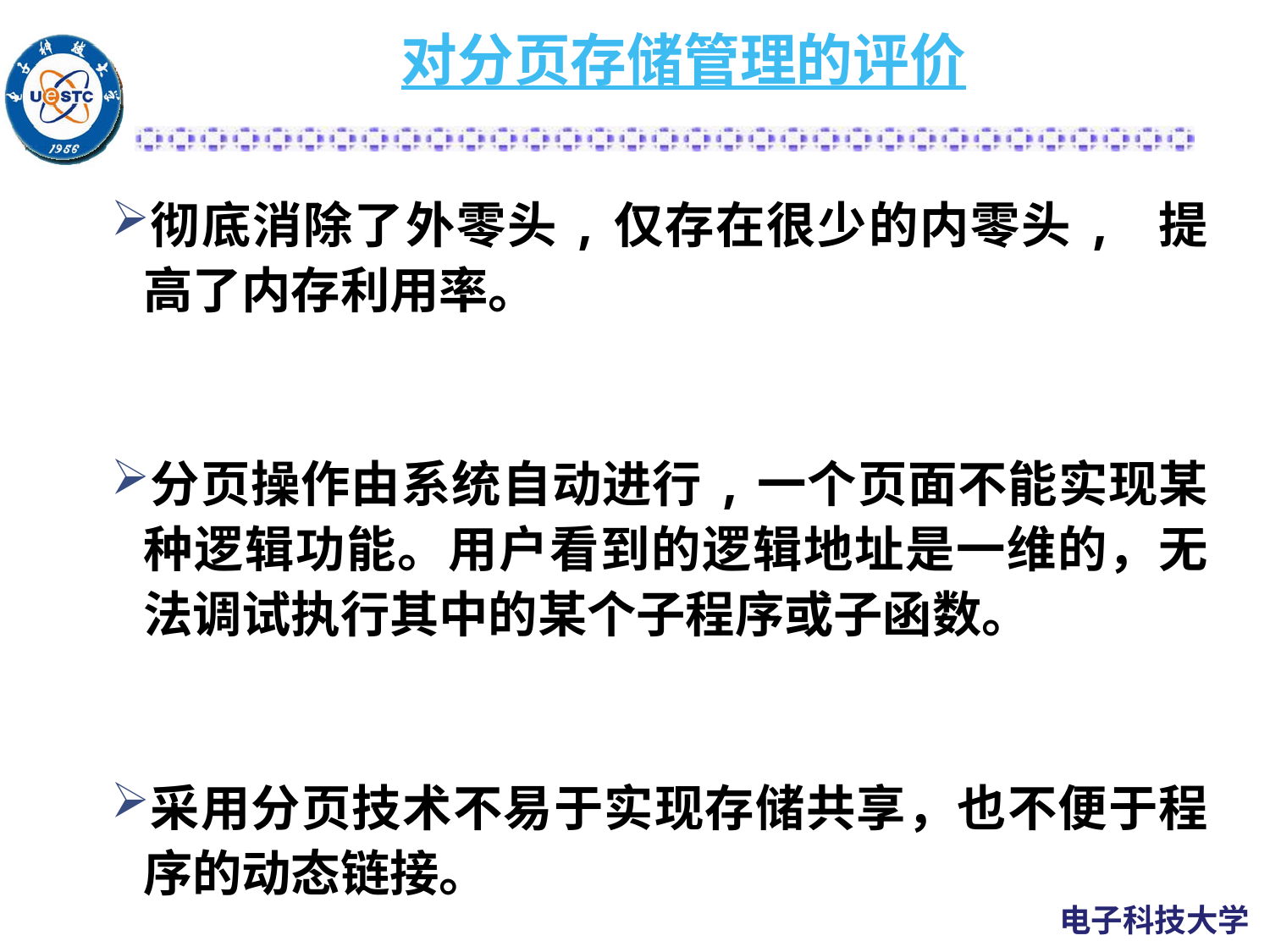

# 对分页存储管理的评价
彻底消除了外零头,仅存在很少的内零头, 提高了内存利用率。

分页操作由系统自动进行,一个页面不能实现某种逻辑功能。用户看到的逻辑地址是一维的，无法调试执行其中的某个子程序或子函数。

采用分页技术不易于实现存储共享，也不便于程序的动态链接。